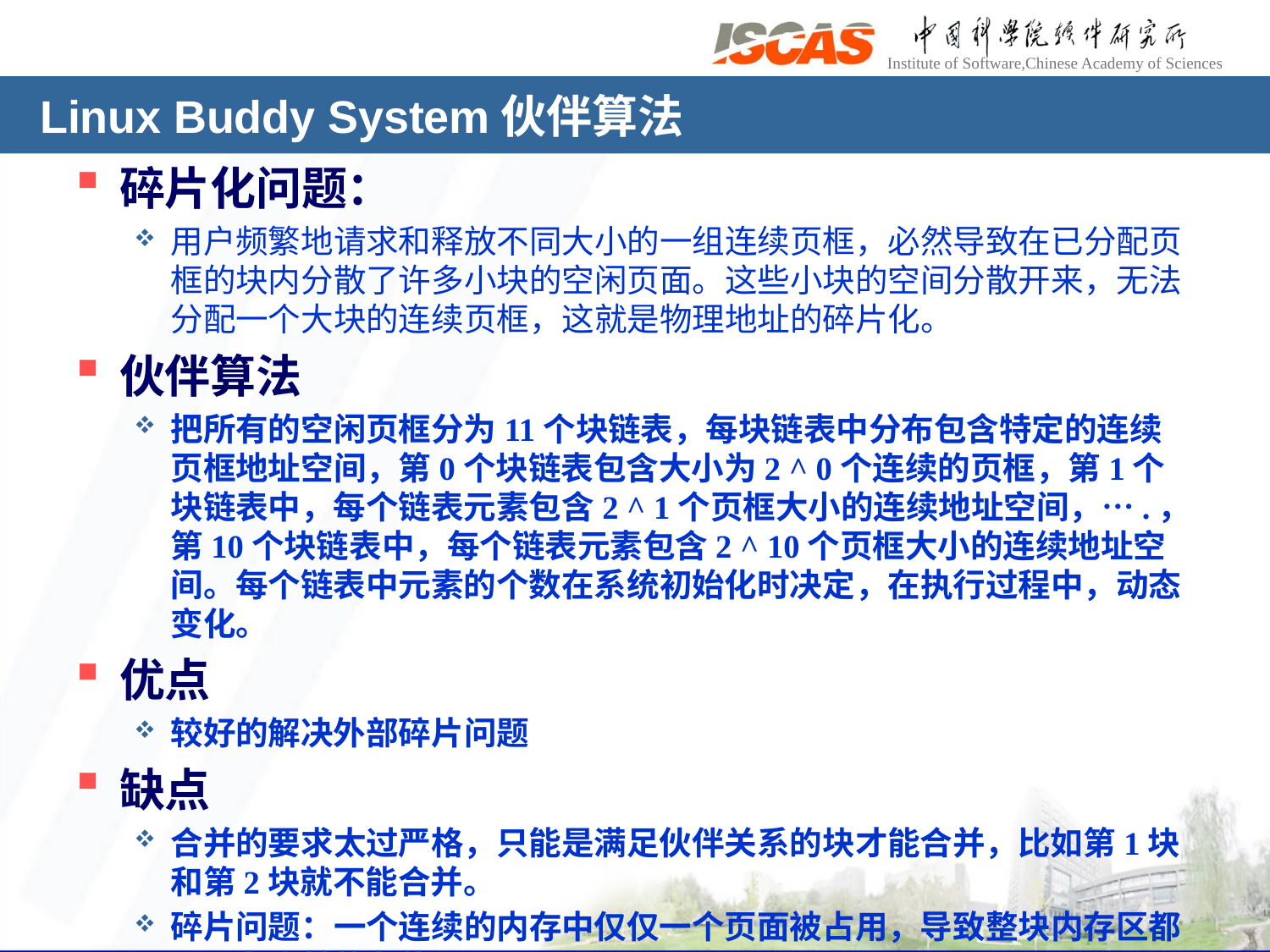

# Linux Buddy System伙伴算法
碎片化问题：
用户频繁地请求和释放不同大小的一组连续页框，必然导致在已分配页框的块内分散了许多小块的空闲页面。这些小块的空间分散开来，无法分配一个大块的连续页框，这就是物理地址的碎片化。
伙伴算法
把所有的空闲页框分为11个块链表，每块链表中分布包含特定的连续页框地址空间，第0个块链表包含大小为2 ^ 0个连续的页框，第1个块链表中，每个链表元素包含2 ^ 1个页框大小的连续地址空间，….，第10个块链表中，每个链表元素包含2 ^ 10个页框大小的连续地址空间。每个链表中元素的个数在系统初始化时决定，在执行过程中，动态变化。
优点
较好的解决外部碎片问题
缺点
合并的要求太过严格，只能是满足伙伴关系的块才能合并，比如第1块和第2块就不能合并。
碎片问题：一个连续的内存中仅仅一个页面被占用，导致整块内存区都不具备合并的条件